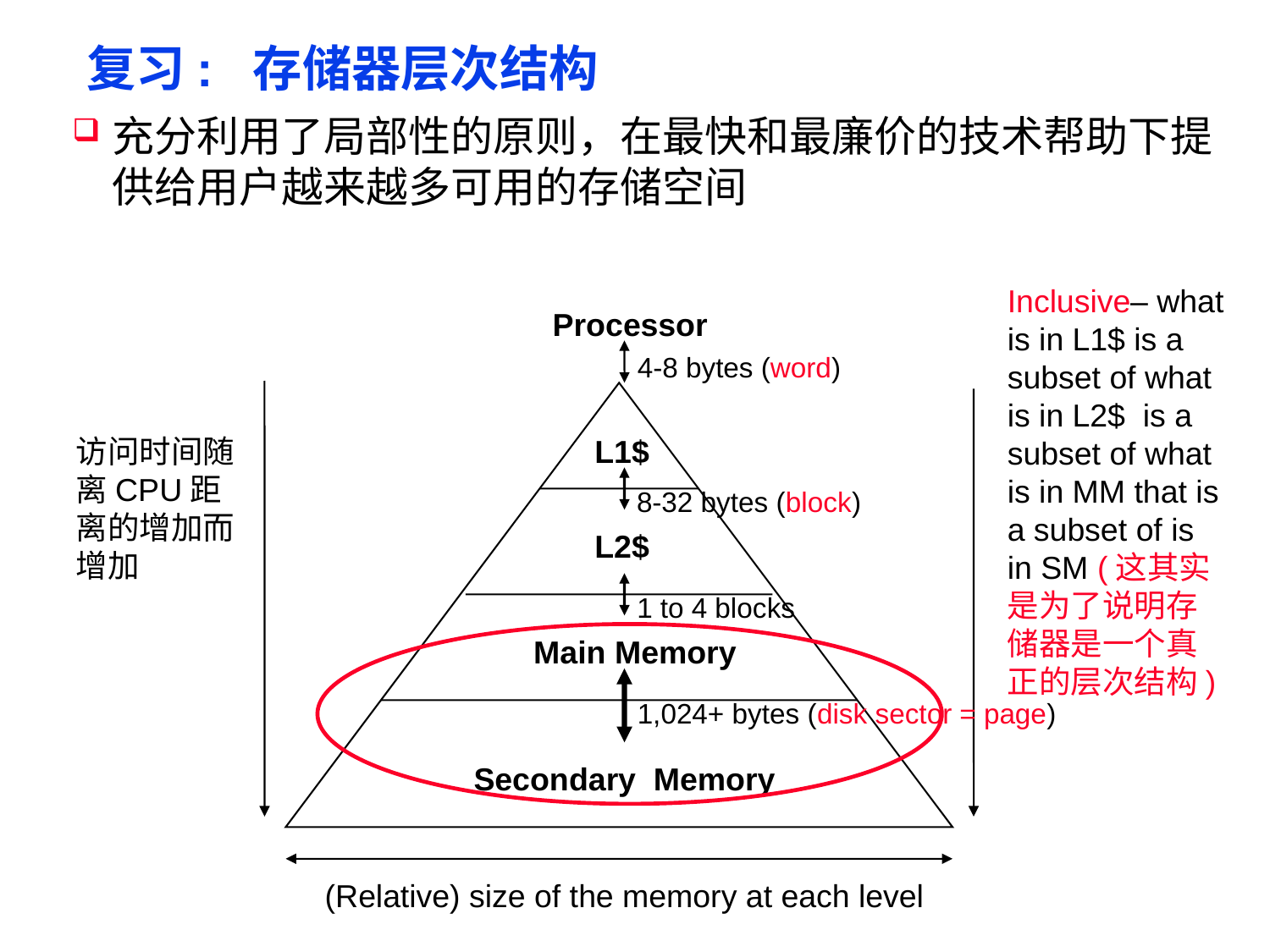

# 复习:  存储器层次结构
充分利用了局部性的原则，在最快和最廉价的技术帮助下提供给用户越来越多可用的存储空间
Inclusive– what is in L1$ is a subset of what is in L2$  is a subset of what is in MM that is a subset of is in SM (这其实是为了说明存储器是一个真正的层次结构)

Processor

4-8 bytes (word)
8-32 bytes (block)
1 to 4 blocks
1,024+ bytes (disk sector = page)

访问时间随离CPU距离的增加而增加
L1$

L2$

Main Memory

Secondary  Memory

(Relative) size of the memory at each level